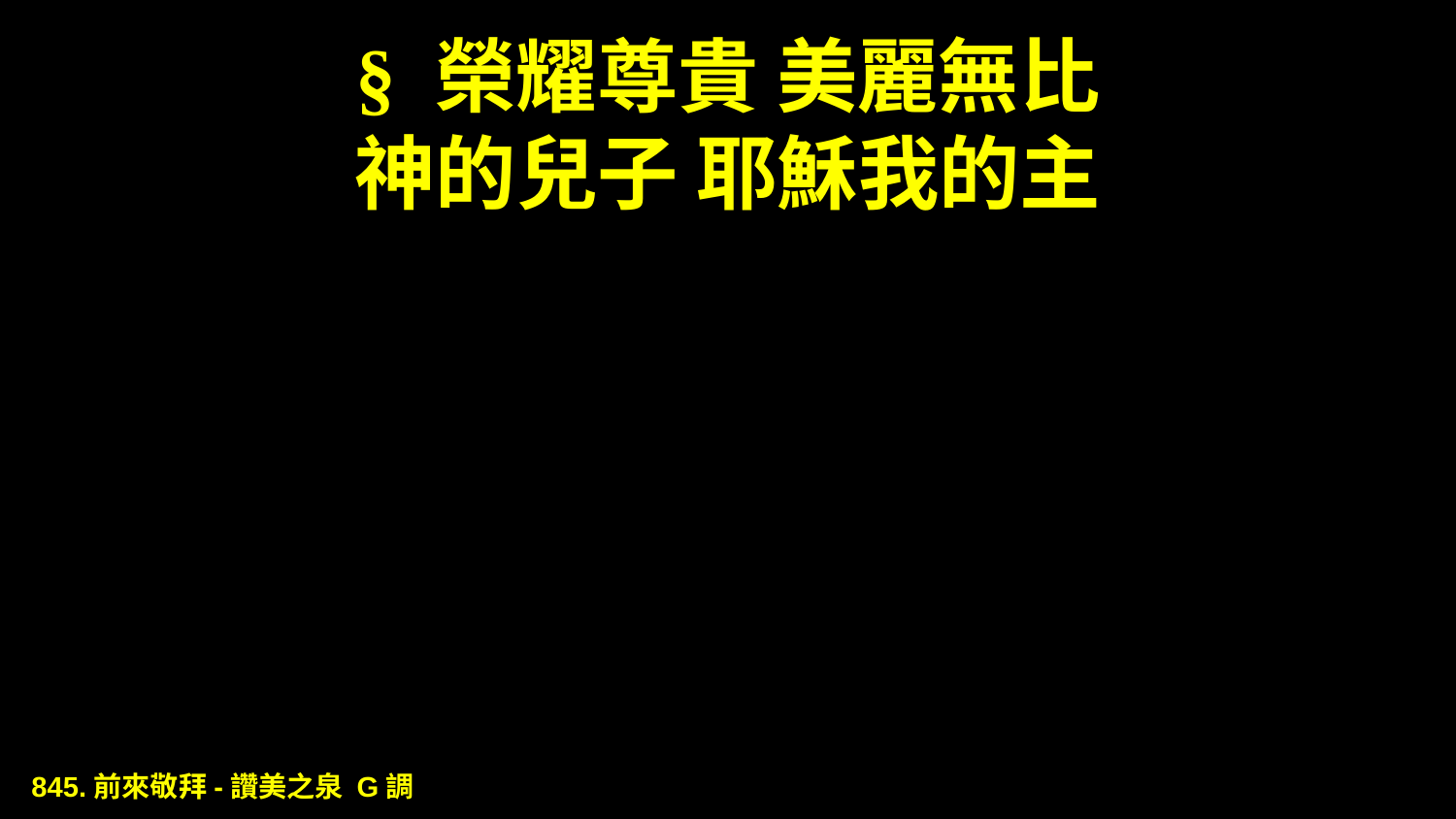

# § 榮耀尊貴 美麗無比 神的兒子 耶穌我的主
845.前來敬拜-讚美之泉 G調